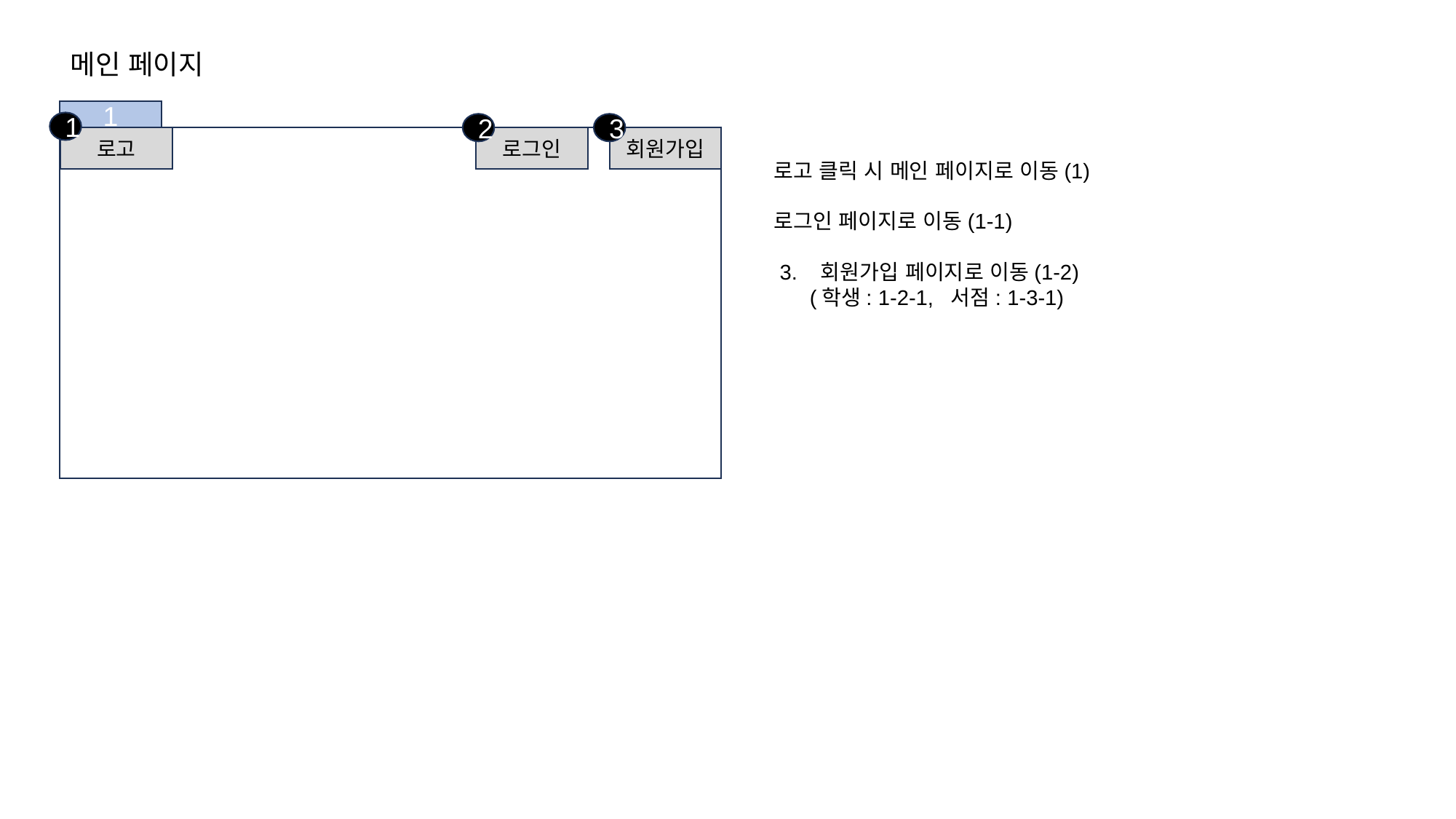

메인 페이지
1
1
2
3

로고 클릭 시 메인 페이지로 이동(1)

로그인 페이지로 이동(1-1)

 3.   회원가입 페이지로 이동(1-2)
      (학생: 1-2-1,  서점: 1-3-1)

로고

로그인
회원가입